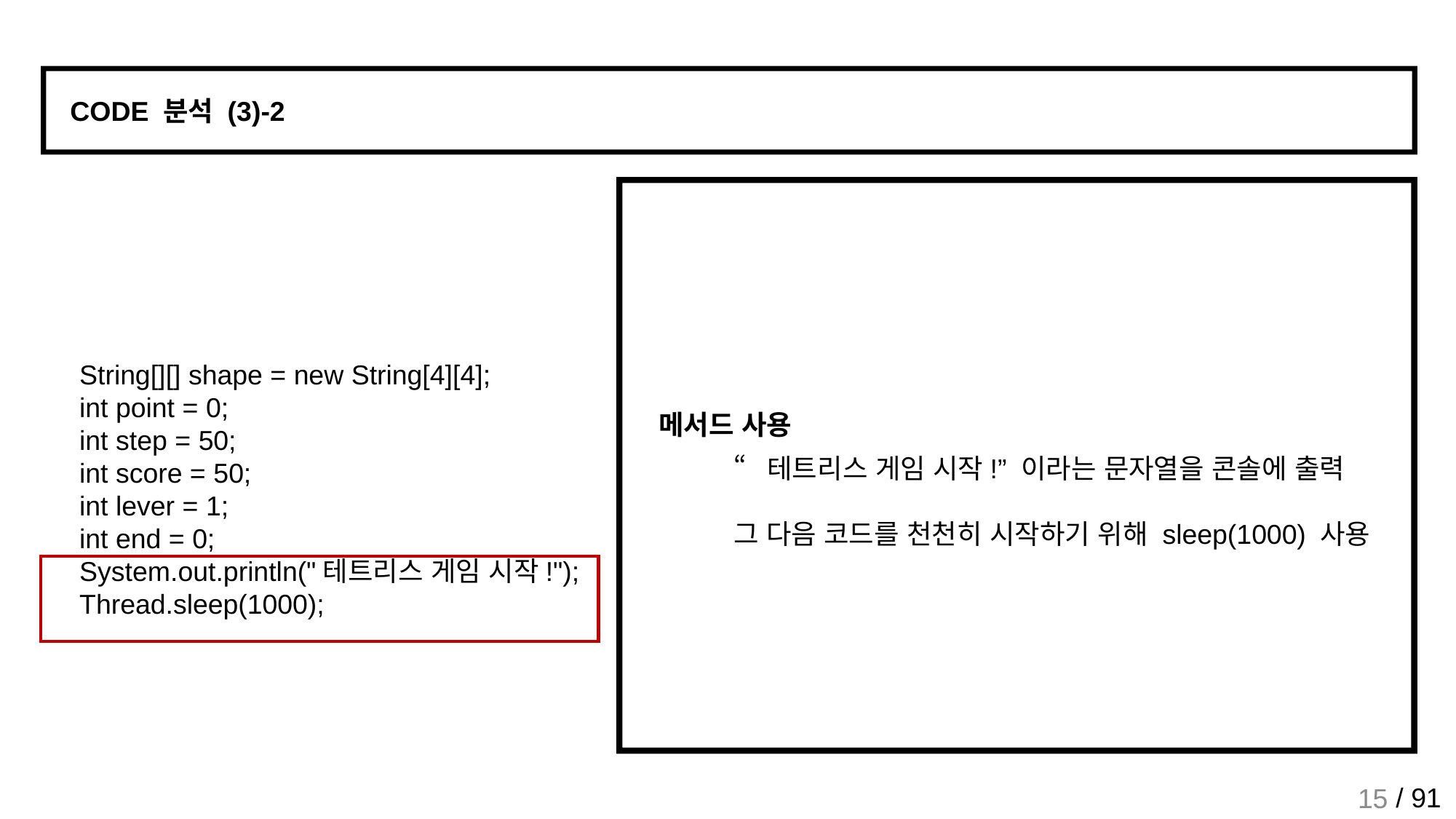

CODE 분석 (3)-2

String[][] shape = new String[4][4];
int point = 0;
int step = 50;
int score = 50;
int lever = 1;
int end = 0;
System.out.println("테트리스 게임 시작!");
Thread.sleep(1000);
메서드 사용
“테트리스 게임 시작!” 이라는 문자열을 콘솔에 출력

그 다음 코드를 천천히 시작하기 위해 sleep(1000) 사용

15